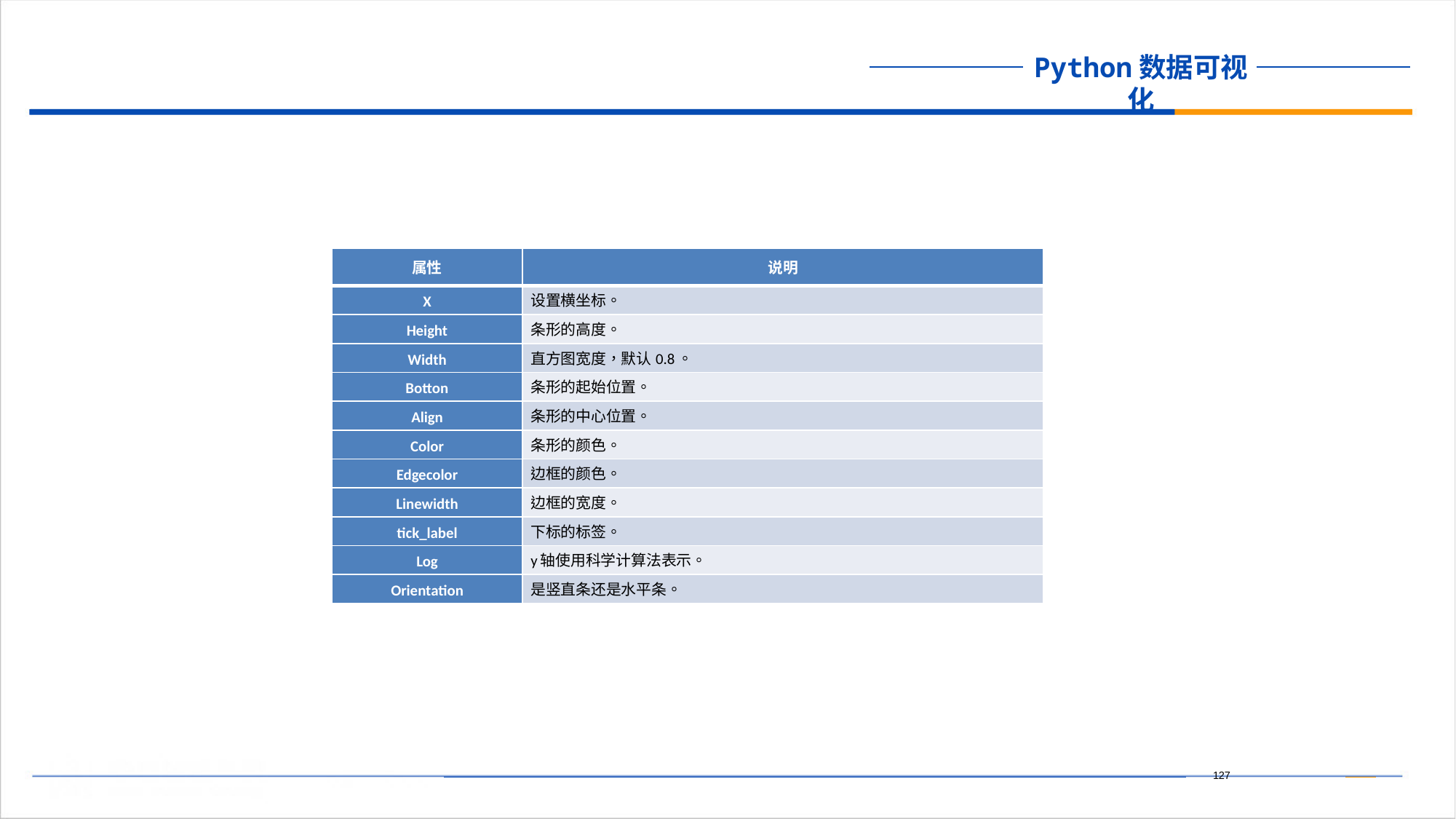

| 属性 | 说明 |
| --- | --- |
| X | 设置横坐标。 |
| Height | 条形的高度。 |
| Width | 直方图宽度，默认0.8。 |
| Botton | 条形的起始位置。 |
| Align | 条形的中心位置。 |
| Color | 条形的颜色。 |
| Edgecolor | 边框的颜色。 |
| Linewidth | 边框的宽度。 |
| tick\_label | 下标的标签。 |
| Log | y轴使用科学计算法表示。 |
| Orientation | 是竖直条还是水平条。 |